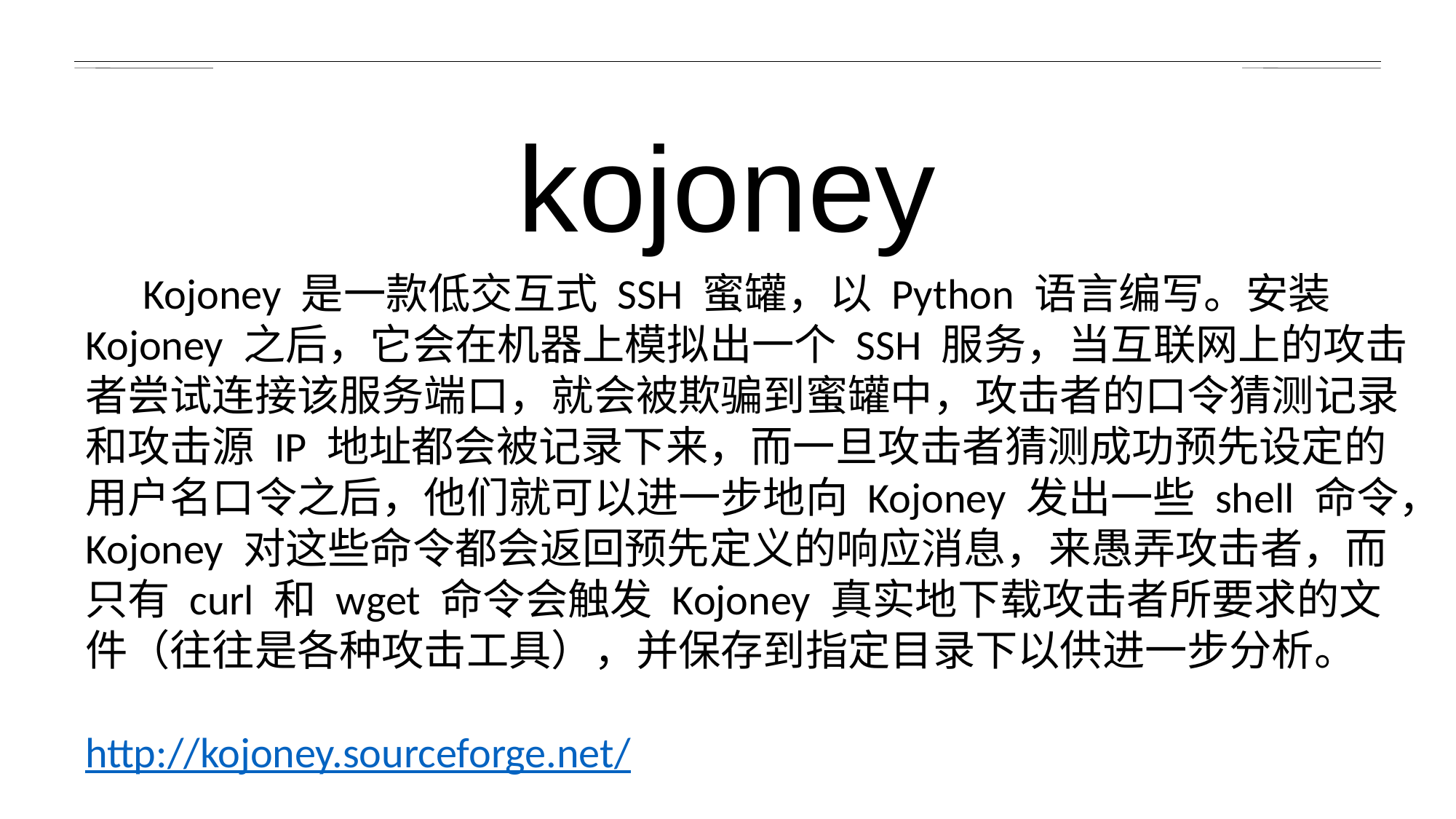

kojoney
      Kojoney 是一款低交互式 SSH 蜜罐，以 Python 语言编写。安装 Kojoney 之后，它会在机器上模拟出一个 SSH 服务，当互联网上的攻击者尝试连接该服务端口，就会被欺骗到蜜罐中，攻击者的口令猜测记录和攻击源 IP 地址都会被记录下来，而一旦攻击者猜测成功预先设定的用户名口令之后，他们就可以进一步地向 Kojoney 发出一些 shell 命令，Kojoney 对这些命令都会返回预先定义的响应消息，来愚弄攻击者，而只有 curl 和 wget 命令会触发 Kojoney 真实地下载攻击者所要求的文
件（往往是各种攻击工具），并保存到指定目录下以供进一步分析。

http://kojoney.sourceforge.net/

Add Something At Here
Add Something At Here
Add Something At Here
Add Something At Here
Add Something At Here
Add Something At Here